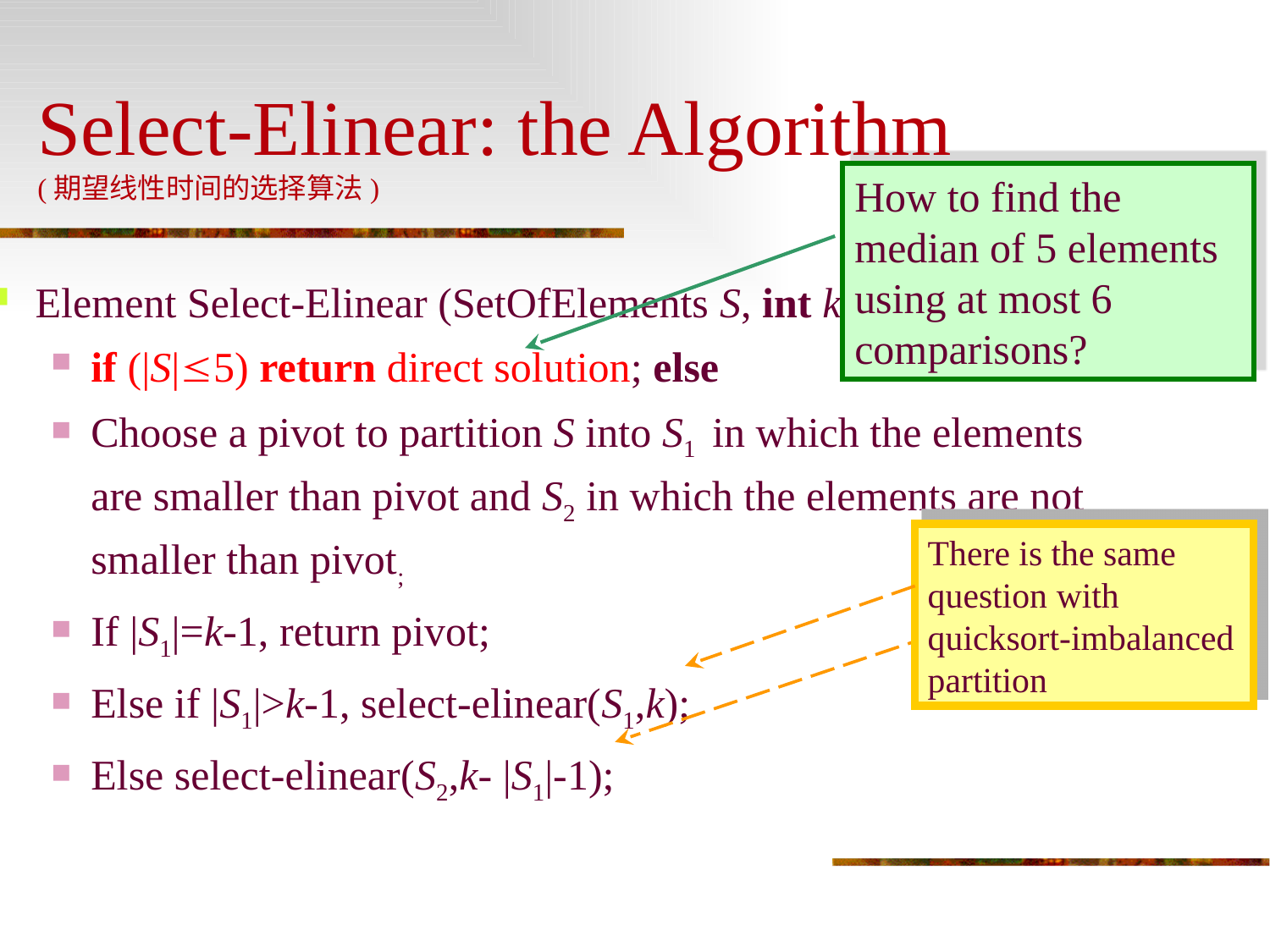

# Select-Elinear: the Algorithm (期望线性时间的选择算法)
How to find the median of 5 elements using at most 6 comparisons?

Element Select-Elinear (SetOfElements S, int k)
if (|S|≤5) return direct solution; else
Choose a pivot to partition S into S1  in which the elements are smaller than pivot and S2 in which the elements are not smaller than pivot;
If |S1|=k-1, return pivot;
Else if |S1|>k-1, select-elinear(S1,k);
Else select-elinear(S2,k- |S1|-1);

There is the same question with quicksort-imbalanced partition